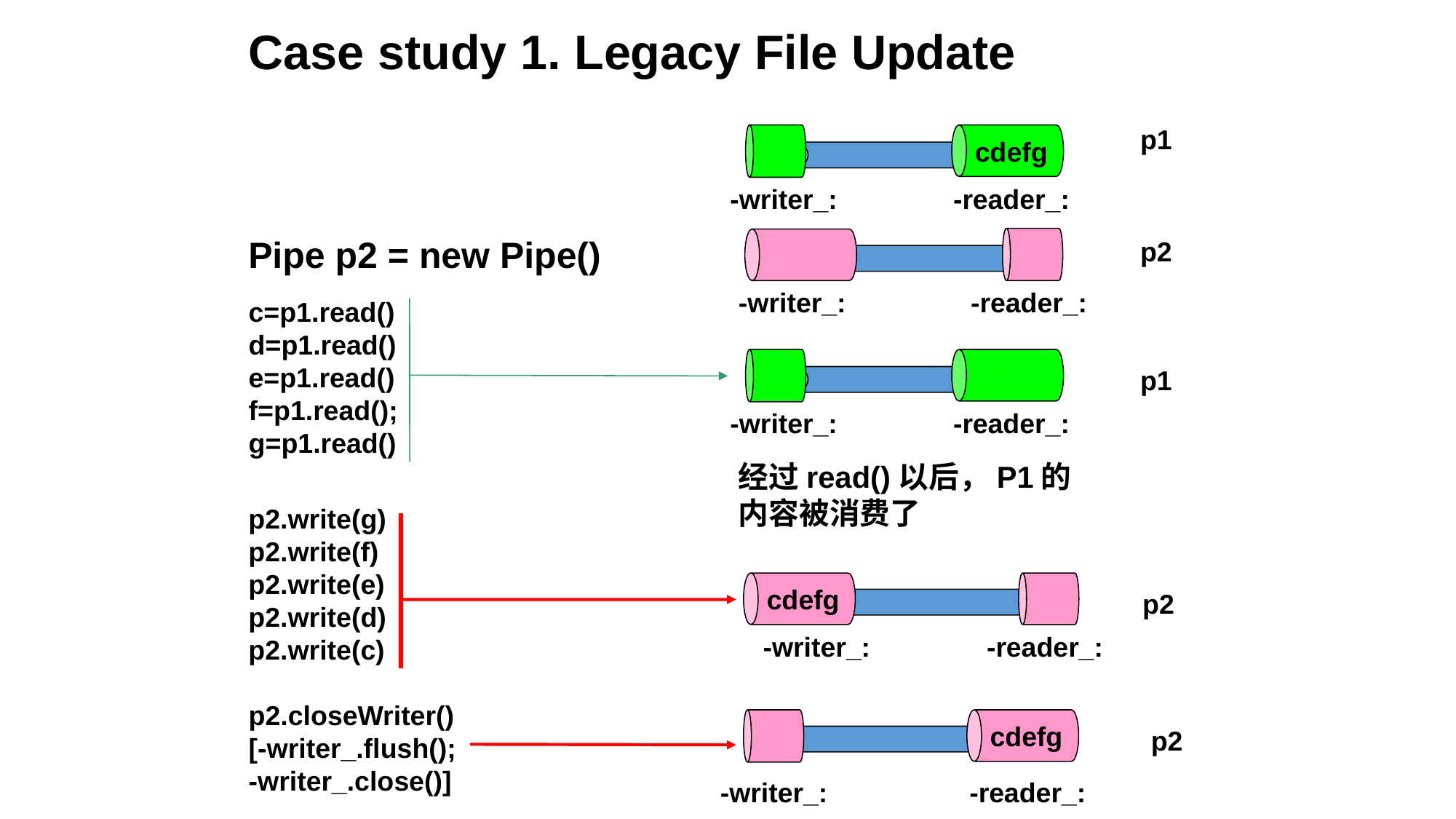

Case study 1. Legacy File Update
p1

cdefg

-writer_:
-reader_:
Pipe p2 = new Pipe()

-writer_:
-reader_:
p2
c=p1.read()
d=p1.read() e=p1.read()
f=p1.read();
g=p1.read()

-writer_:
-reader_:
p1

经过read()以后，P1的内容被消费了
p2.write(g)
p2.write(f)
p2.write(e)
p2.write(d)
p2.write(c)

cdefg

-writer_:
-reader_:
p2

p2.closeWriter()
[-writer_.flush();
-writer_.close()]

cdefg

-writer_:
-reader_:
p2